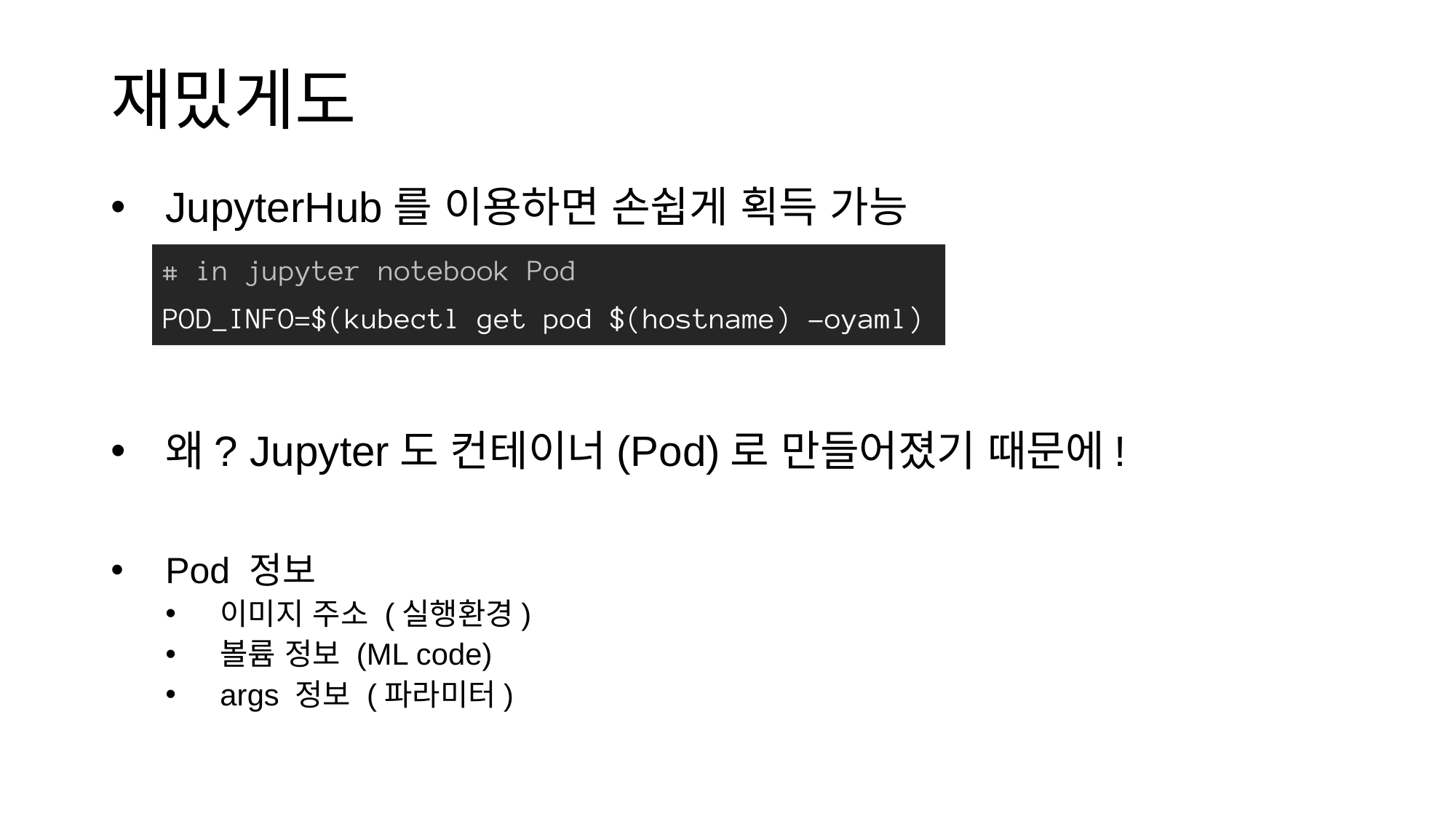

# 재밌게도
JupyterHub를 이용하면 손쉽게 획득 가능

왜? Jupyter도 컨테이너(Pod)로 만들어졌기 때문에!

Pod 정보
이미지 주소 (실행환경)
볼륨 정보 (ML code)
args 정보 (파라미터)
# in jupyter notebook Pod
POD_INFO=$(kubectl get pod $(hostname) -oyaml)